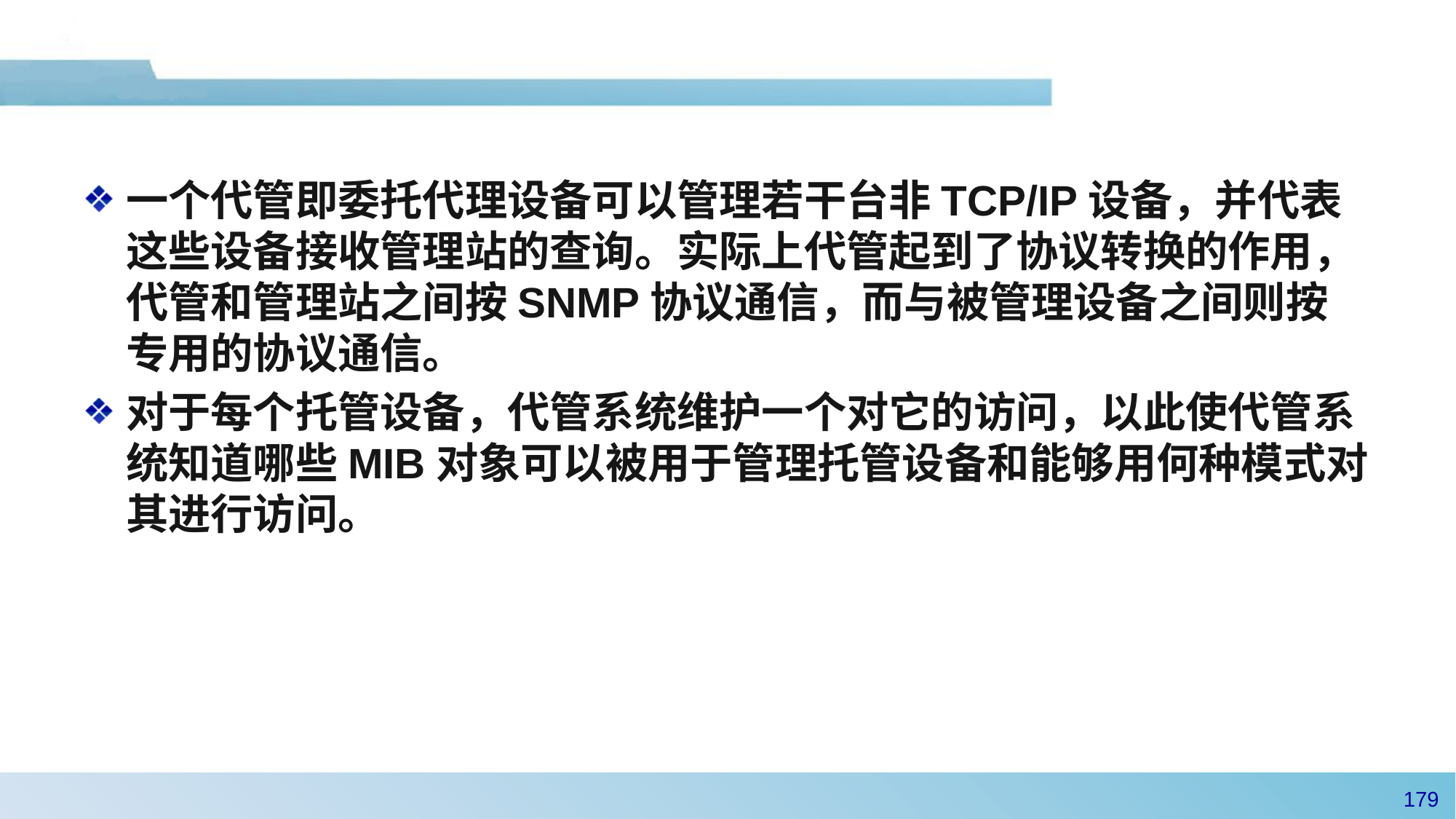

一个代管即委托代理设备可以管理若干台非TCP/IP设备，并代表这些设备接收管理站的查询。实际上代管起到了协议转换的作用，代管和管理站之间按SNMP协议通信，而与被管理设备之间则按专用的协议通信。
对于每个托管设备，代管系统维护一个对它的访问，以此使代管系统知道哪些MIB对象可以被用于管理托管设备和能够用何种模式对其进行访问。
179